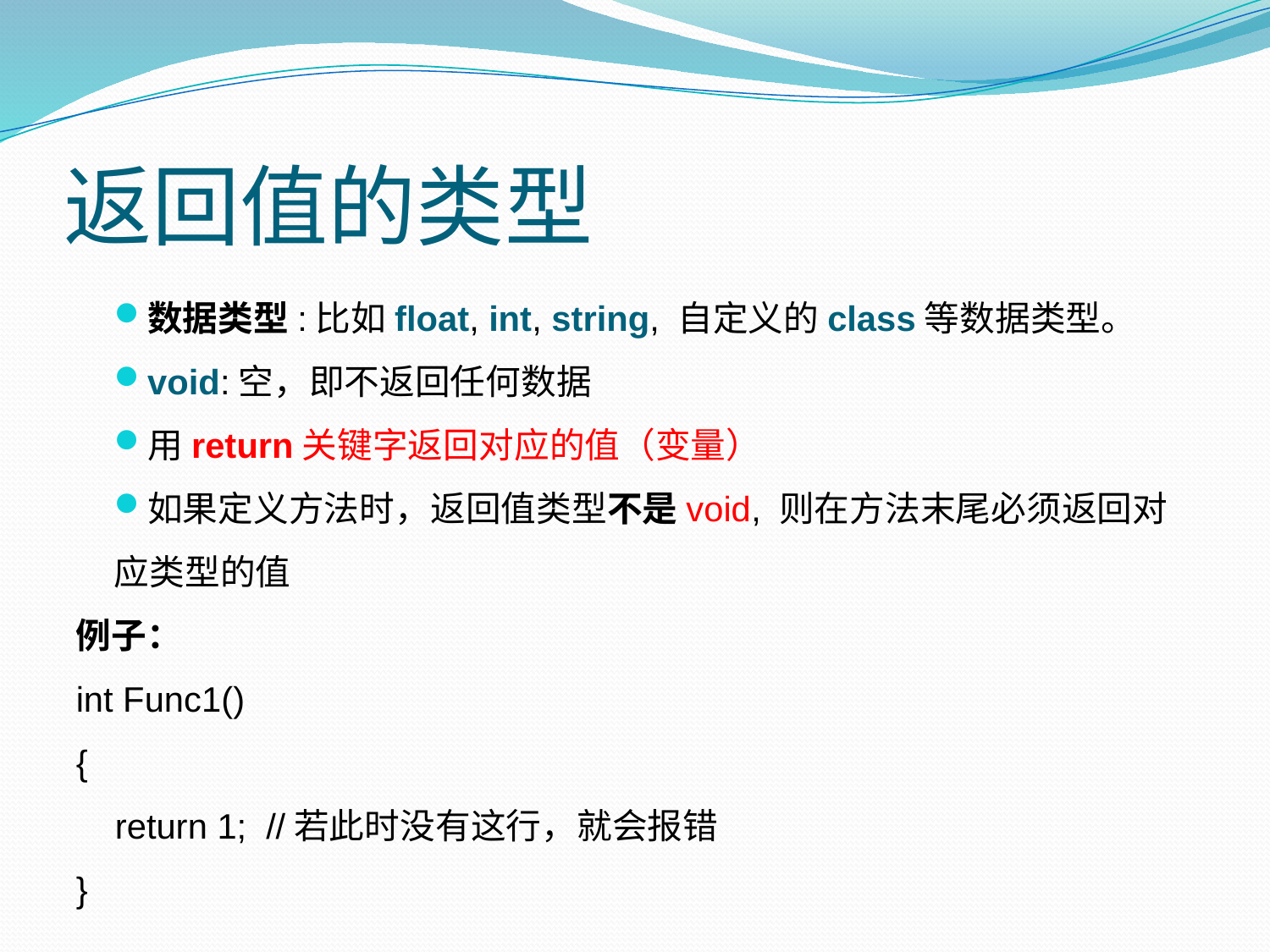

# 返回值的类型
数据类型:比如float, int, string, 自定义的class等数据类型。
void:空，即不返回任何数据
用return关键字返回对应的值（变量）
如果定义方法时，返回值类型不是void, 则在方法末尾必须返回对应类型的值
例子：
int Func1()
{
    return 1;  //若此时没有这行，就会报错
}